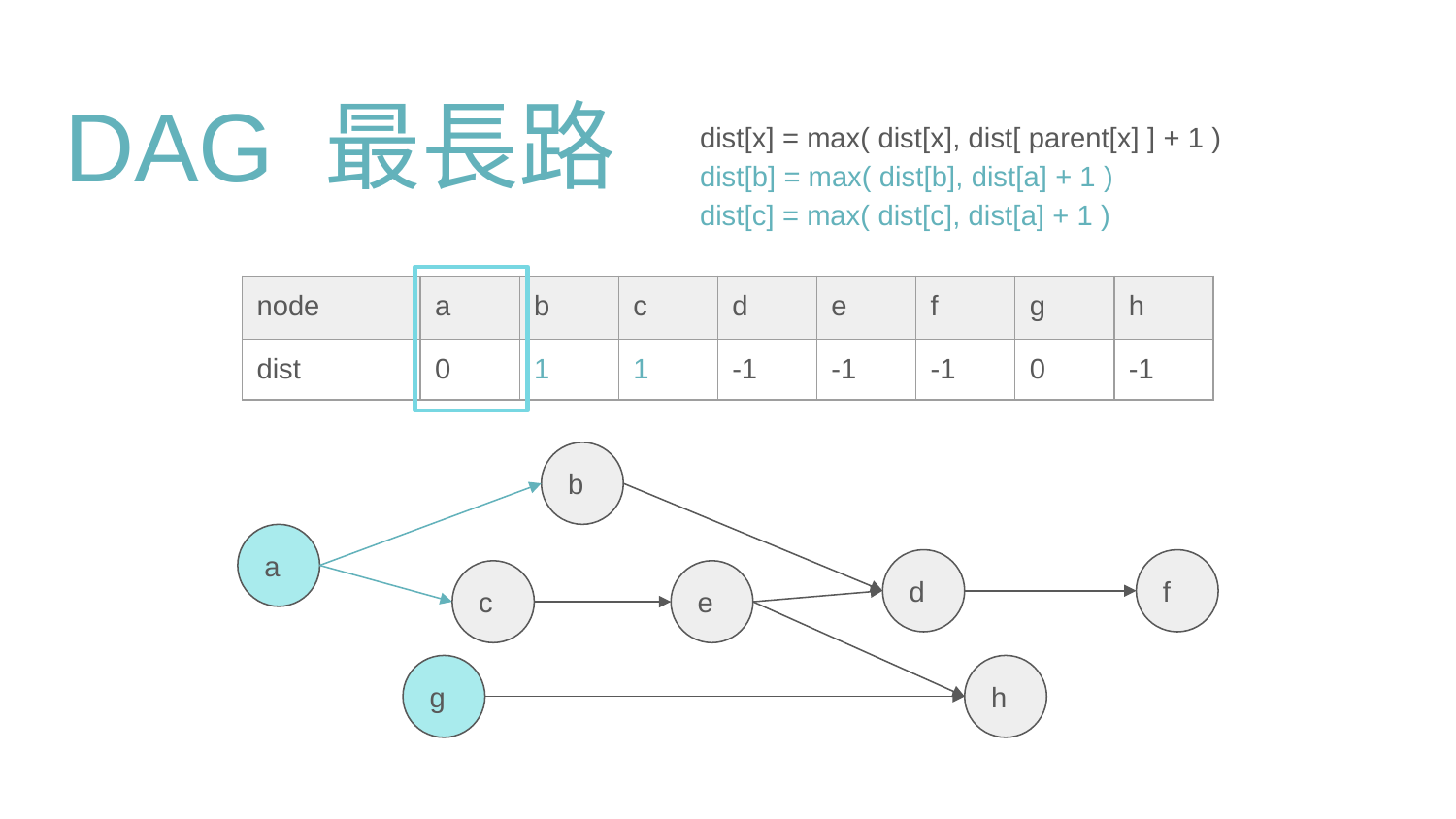

# DAG 最長路
dist[x] = max( dist[x], dist[ parent[x] ] + 1 )
dist[b] = max( dist[b], dist[a] + 1 )
dist[c] = max( dist[c], dist[a] + 1 )

| node | a | b | c | d | e | f | g | h |
| --- | --- | --- | --- | --- | --- | --- | --- | --- |
| dist | 0 | 1 | 1 | -1 | -1 | -1 | 0 | -1 |
b
a
d
f
e
c
g
h